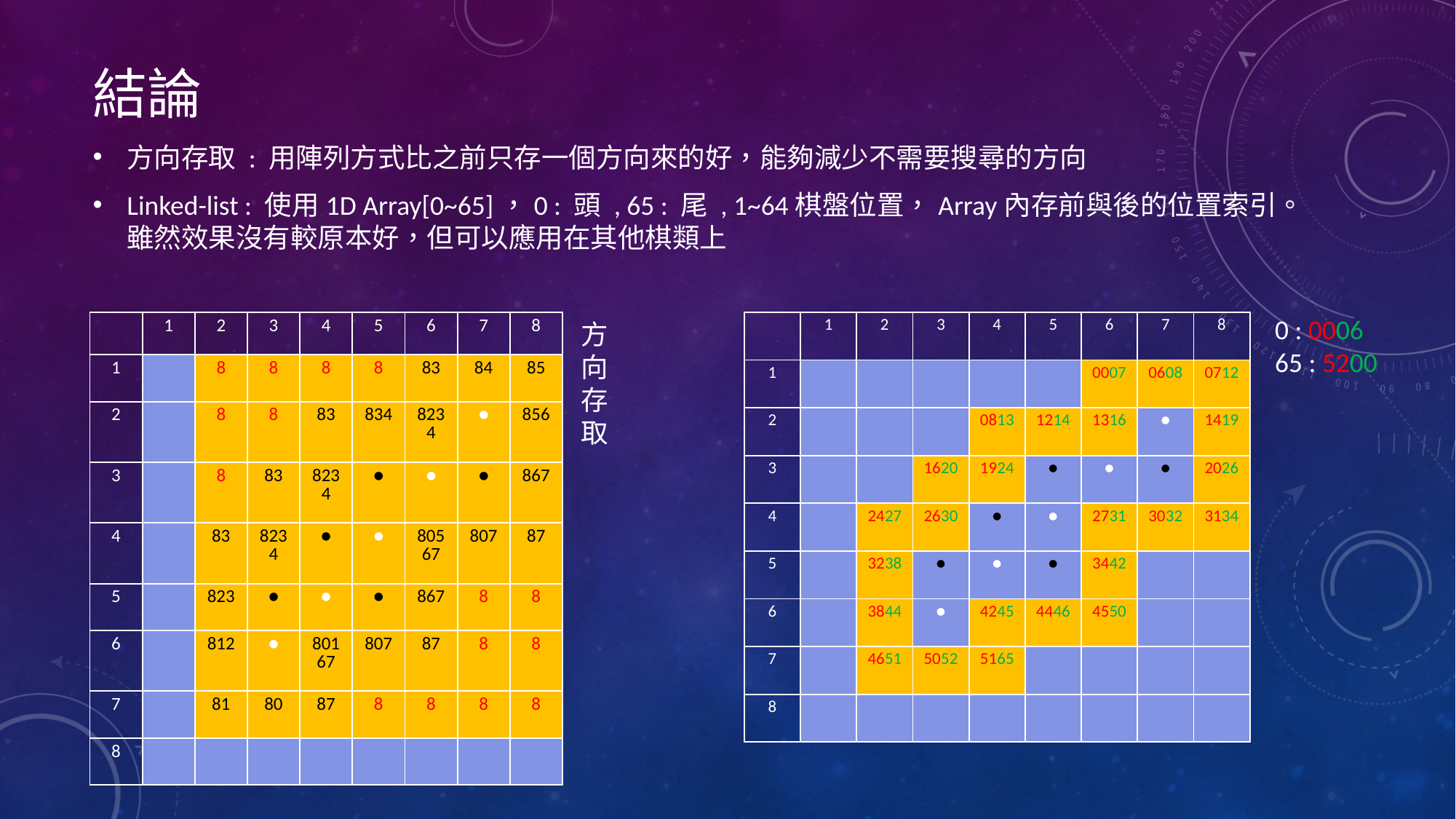

# 結論
方向存取 : 用陣列方式比之前只存一個方向來的好，能夠減少不需要搜尋的方向
Linked-list : 使用1D Array[0~65]，0 : 頭 , 65 : 尾 , 1~64棋盤位置，Array內存前與後的位置索引。雖然效果沒有較原本好，但可以應用在其他棋類上

0 : 0006
65 : 5200
|  | 1 | 2 | 3 | 4 | 5 | 6 | 7 | 8 |
| --- | --- | --- | --- | --- | --- | --- | --- | --- |
| 1 |  | 8 | 8 | 8 | 8 | 83 | 84 | 85 |
| 2 |  | 8 | 8 | 83 | 834 | 8234 | ● | 856 |
| 3 |  | 8 | 83 | 8234 | ● | ● | ● | 867 |
| 4 |  | 83 | 8234 | ● | ● | 80567 | 807 | 87 |
| 5 |  | 823 | ● | ● | ● | 867 | 8 | 8 |
| 6 |  | 812 | ● | 80167 | 807 | 87 | 8 | 8 |
| 7 |  | 81 | 80 | 87 | 8 | 8 | 8 | 8 |
| 8 |  |  |  |  |  |  |  |  |
方向存取
|  | 1 | 2 | 3 | 4 | 5 | 6 | 7 | 8 |
| --- | --- | --- | --- | --- | --- | --- | --- | --- |
| 1 |  |  |  |  |  | 0007 | 0608 | 0712 |
| 2 |  |  |  | 0813 | 1214 | 1316 | ● | 1419 |
| 3 |  |  | 1620 | 1924 | ● | ● | ● | 2026 |
| 4 |  | 2427 | 2630 | ● | ● | 2731 | 3032 | 3134 |
| 5 |  | 3238 | ● | ● | ● | 3442 |  |  |
| 6 |  | 3844 | ● | 4245 | 4446 | 4550 |  |  |
| 7 |  | 4651 | 5052 | 5165 |  |  |  |  |
| 8 |  |  |  |  |  |  |  |  |